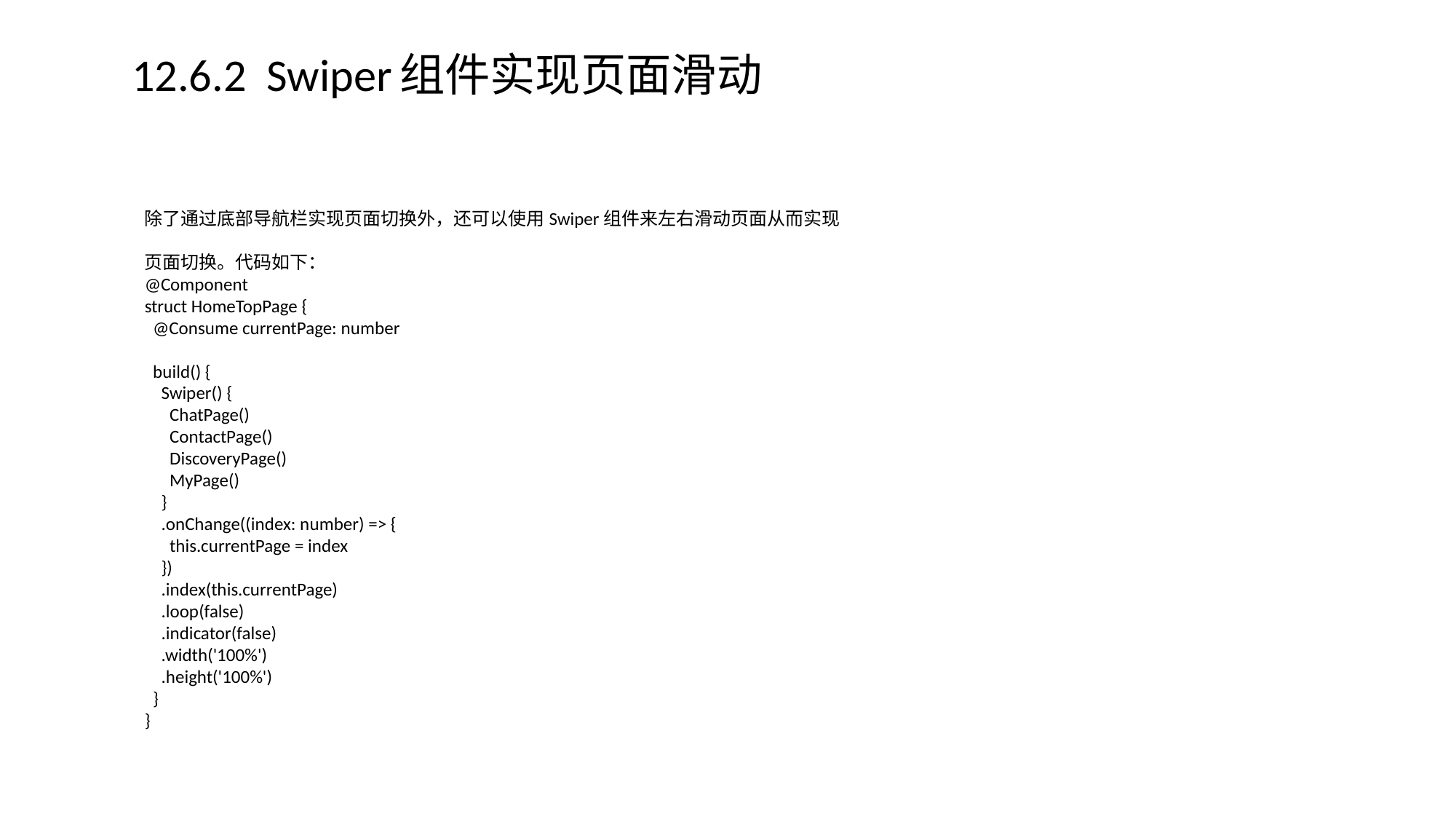

# 12.6.2  Swiper组件实现页面滑动

除了通过底部导航栏实现页面切换外，还可以使用Swiper组件来左右滑动页面从而实现

页面切换。代码如下：
@Component
struct HomeTopPage {
  @Consume currentPage: number

  build() {
    Swiper() {
      ChatPage()
      ContactPage()
      DiscoveryPage()
      MyPage()
    }
    .onChange((index: number) => {
      this.currentPage = index
    })
    .index(this.currentPage)
    .loop(false)
    .indicator(false)
    .width('100%')
    .height('100%')
  }
}